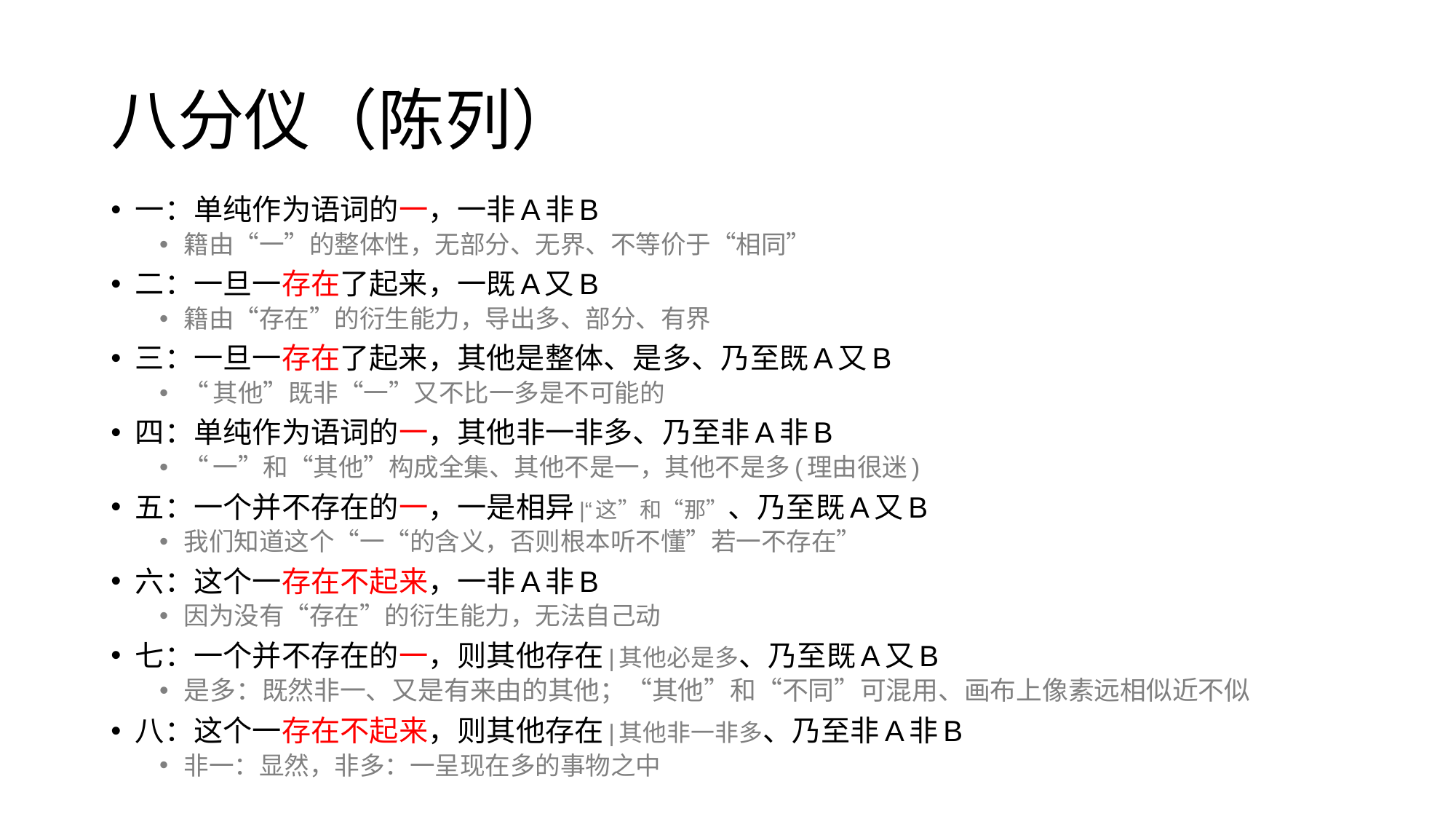

# 八分仪（陈列）
一：单纯作为语词的一，一非A非B
籍由“一”的整体性，无部分、无界、不等价于“相同”
二：一旦一存在了起来，一既A又B
籍由“存在”的衍生能力，导出多、部分、有界
三：一旦一存在了起来，其他是整体、是多、乃至既A又B
“其他”既非“一”又不比一多是不可能的
四：单纯作为语词的一，其他非一非多、乃至非A非B
“一”和“其他”构成全集、其他不是一，其他不是多(理由很迷)
五：一个并不存在的一，一是相异|“这”和“那”、乃至既A又B
我们知道这个“一“的含义，否则根本听不懂”若一不存在”
六：这个一存在不起来，一非A非B
因为没有“存在”的衍生能力，无法自己动
七：一个并不存在的一，则其他存在|其他必是多、乃至既A又B
是多：既然非一、又是有来由的其他；“其他”和“不同”可混用、画布上像素远相似近不似
八：这个一存在不起来，则其他存在|其他非一非多、乃至非A非B
非一：显然，非多：一呈现在多的事物之中